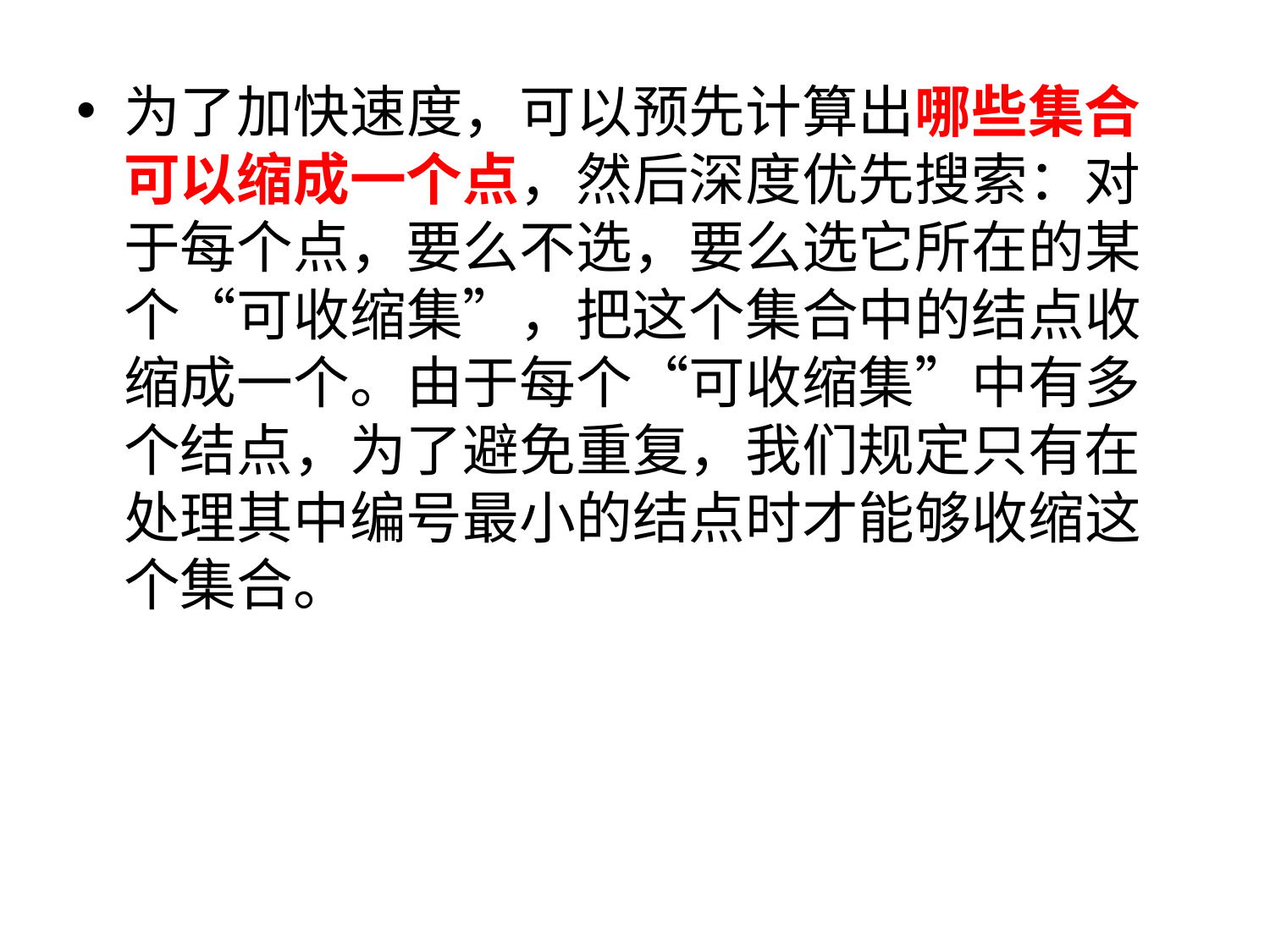

为了加快速度，可以预先计算出哪些集合可以缩成一个点，然后深度优先搜索：对于每个点，要么不选，要么选它所在的某个“可收缩集”，把这个集合中的结点收缩成一个。由于每个“可收缩集”中有多个结点，为了避免重复，我们规定只有在处理其中编号最小的结点时才能够收缩这个集合。